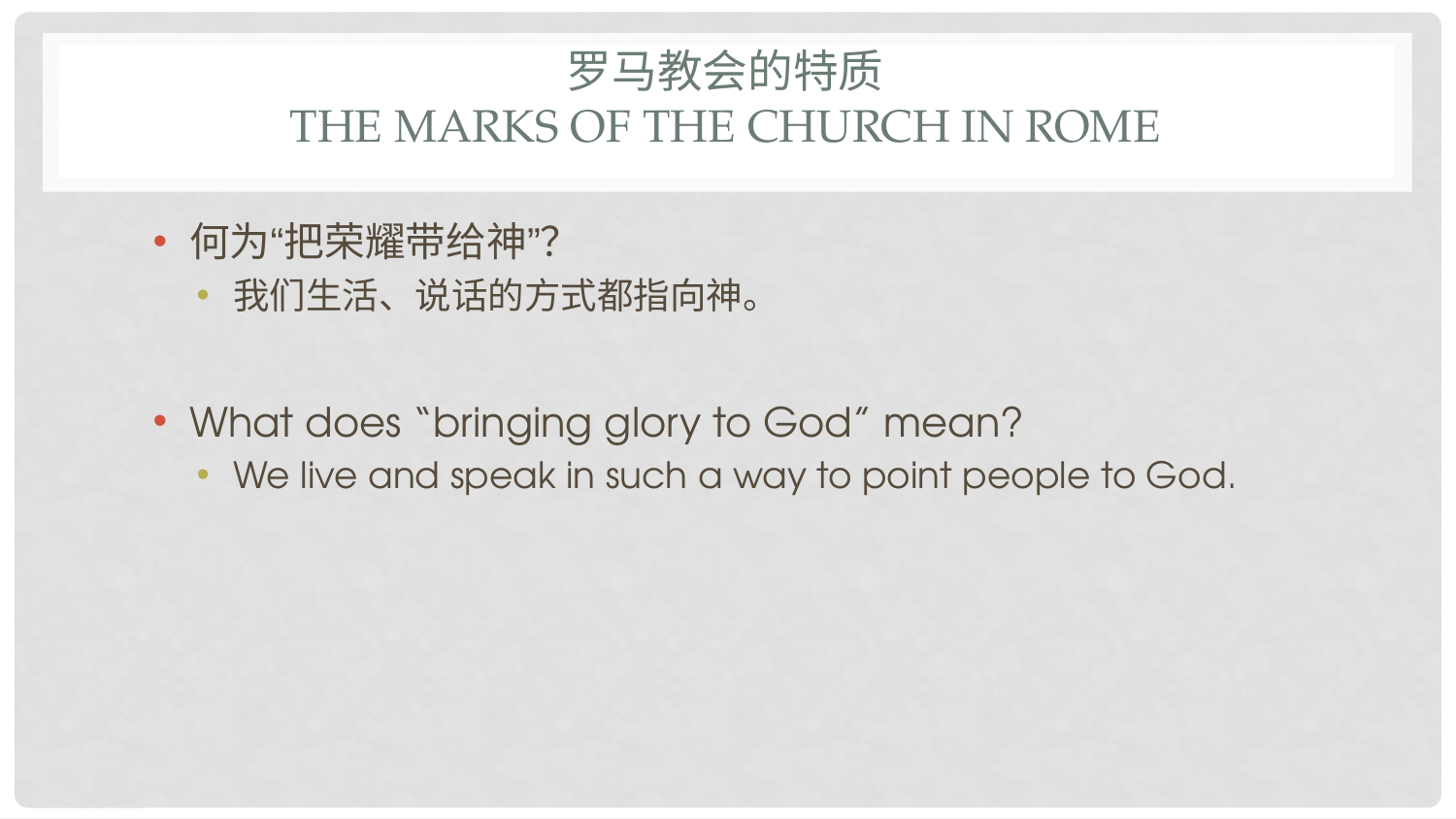

# 罗马教会的特质 The marks of the church in Rome
何为“把荣耀带给神”？
我们生活、说话的方式都指向神。

What does “bringing glory to God” mean?
We live and speak in such a way to point people to God.